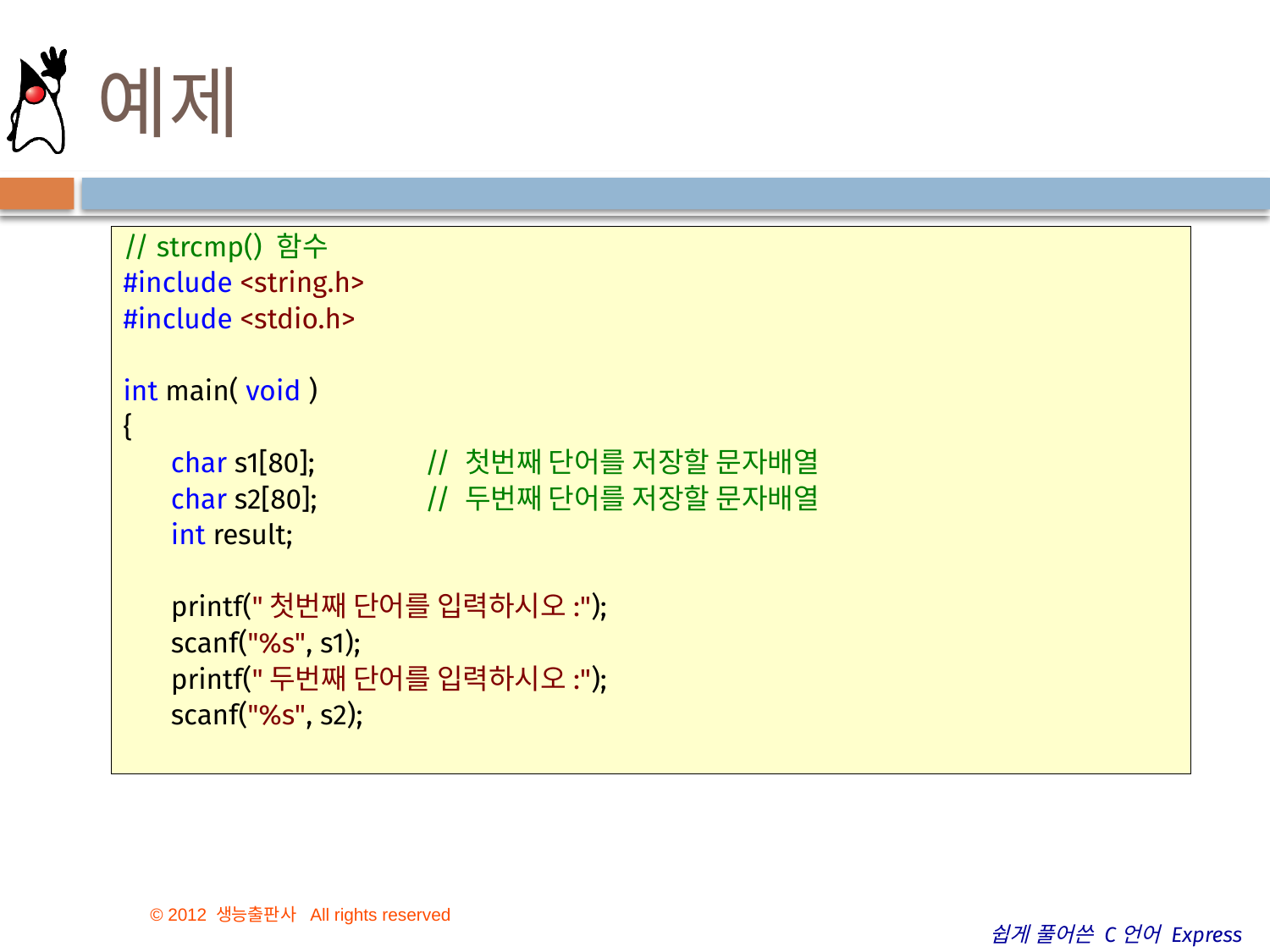

# 예제
// strcmp() 함수
#include <string.h>
#include <stdio.h>

int main( void )
{
	char s1[80];	// 첫번째 단어를 저장할 문자배열
	char s2[80];	// 두번째 단어를 저장할 문자배열
	int result;

	printf("첫번째 단어를 입력하시오:");
	scanf("%s", s1);
	printf("두번째 단어를 입력하시오:");
	scanf("%s", s2);